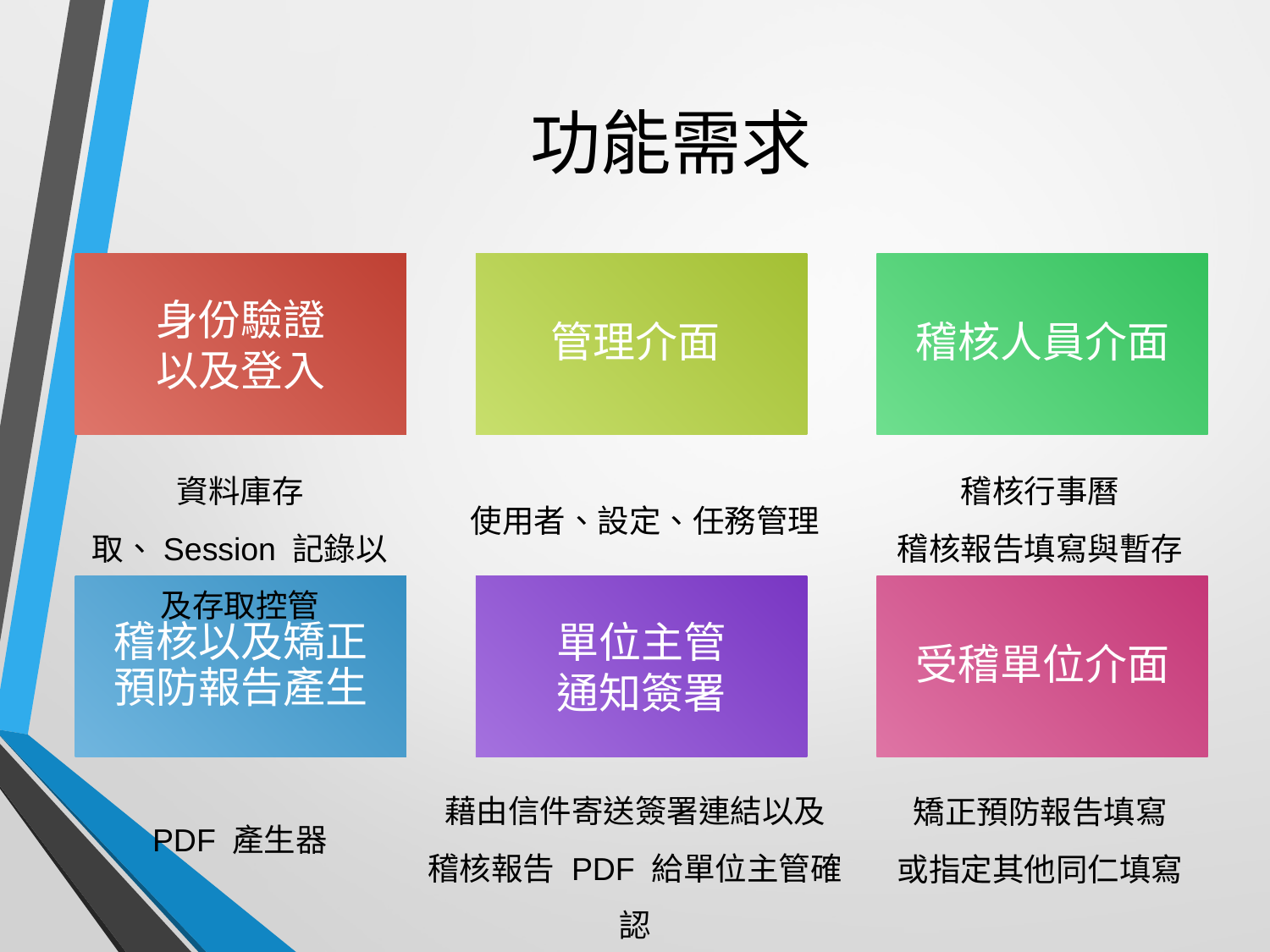

# 功能需求

身份驗證
以及登入

管理介面

稽核人員介面

單位主管
通知簽署

受稽單位介面

稽核以及矯正
預防報告產生

資料庫存取、Session 記錄以及存取控管
稽核行事曆
稽核報告填寫與暫存
使用者、設定、任務管理
藉由信件寄送簽署連結以及
稽核報告 PDF 給單位主管確認
矯正預防報告填寫
或指定其他同仁填寫
PDF 產生器